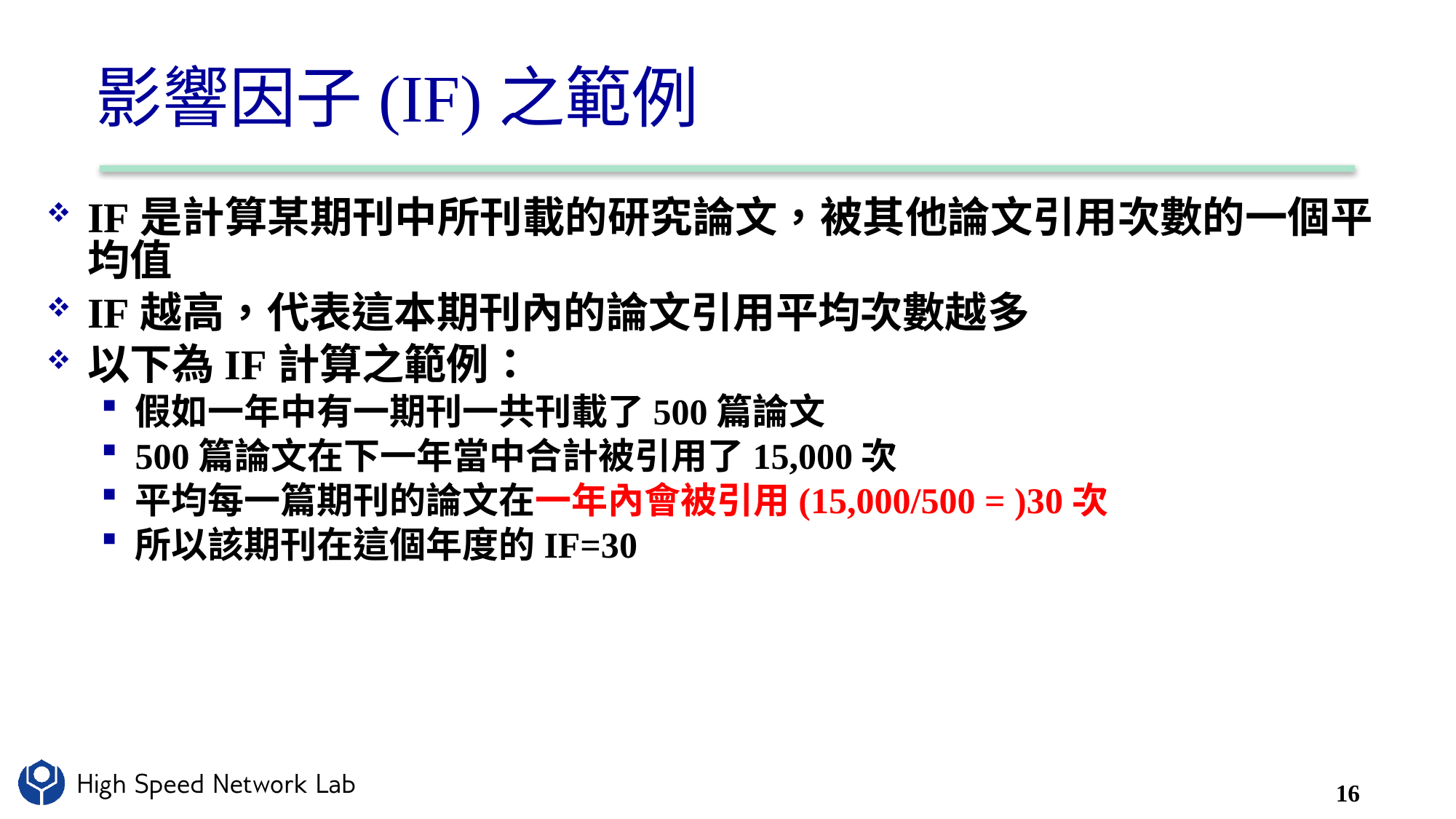

# 影響因子(IF)之範例
IF是計算某期刊中所刊載的研究論文，被其他論文引用次數的一個平均值
IF越高，代表這本期刊內的論文引用平均次數越多
以下為IF計算之範例：
假如一年中有一期刊一共刊載了500篇論文
500篇論文在下一年當中合計被引用了15,000次
平均每一篇期刊的論文在一年內會被引用(15,000/500 = )30次
所以該期刊在這個年度的IF=30
16